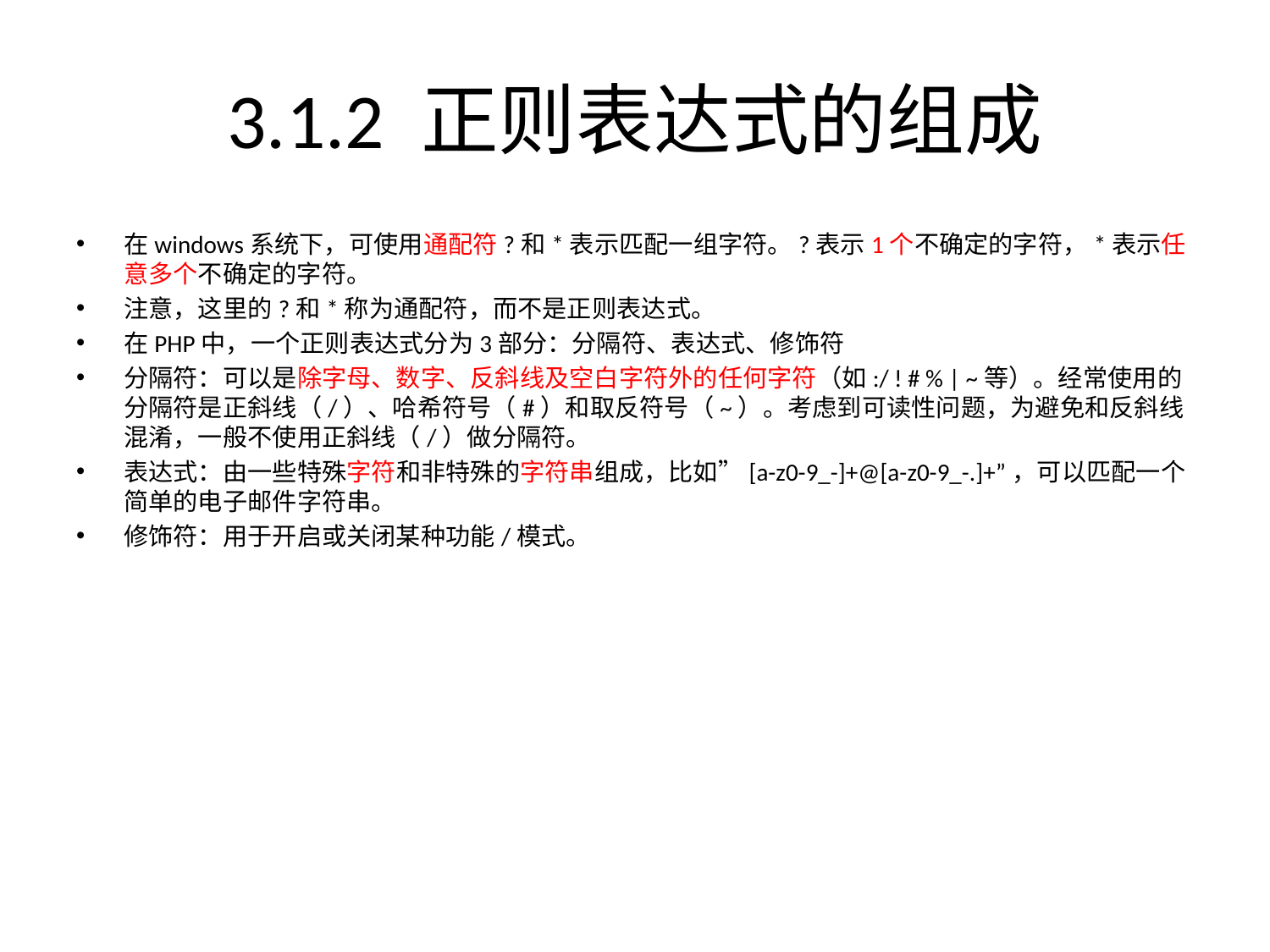

# 3.1.2 正则表达式的组成
在windows系统下，可使用通配符?和*表示匹配一组字符。?表示1个不确定的字符，*表示任意多个不确定的字符。
注意，这里的?和*称为通配符，而不是正则表达式。
在PHP中，一个正则表达式分为3部分：分隔符、表达式、修饰符
分隔符：可以是除字母、数字、反斜线及空白字符外的任何字符（如:/ ! # % | ~等）。经常使用的分隔符是正斜线（/）、哈希符号（#）和取反符号（~）。考虑到可读性问题，为避免和反斜线混淆，一般不使用正斜线（/）做分隔符。
表达式：由一些特殊字符和非特殊的字符串组成，比如”[a-z0-9_-]+@[a-z0-9_-.]+”，可以匹配一个简单的电子邮件字符串。
修饰符：用于开启或关闭某种功能/模式。